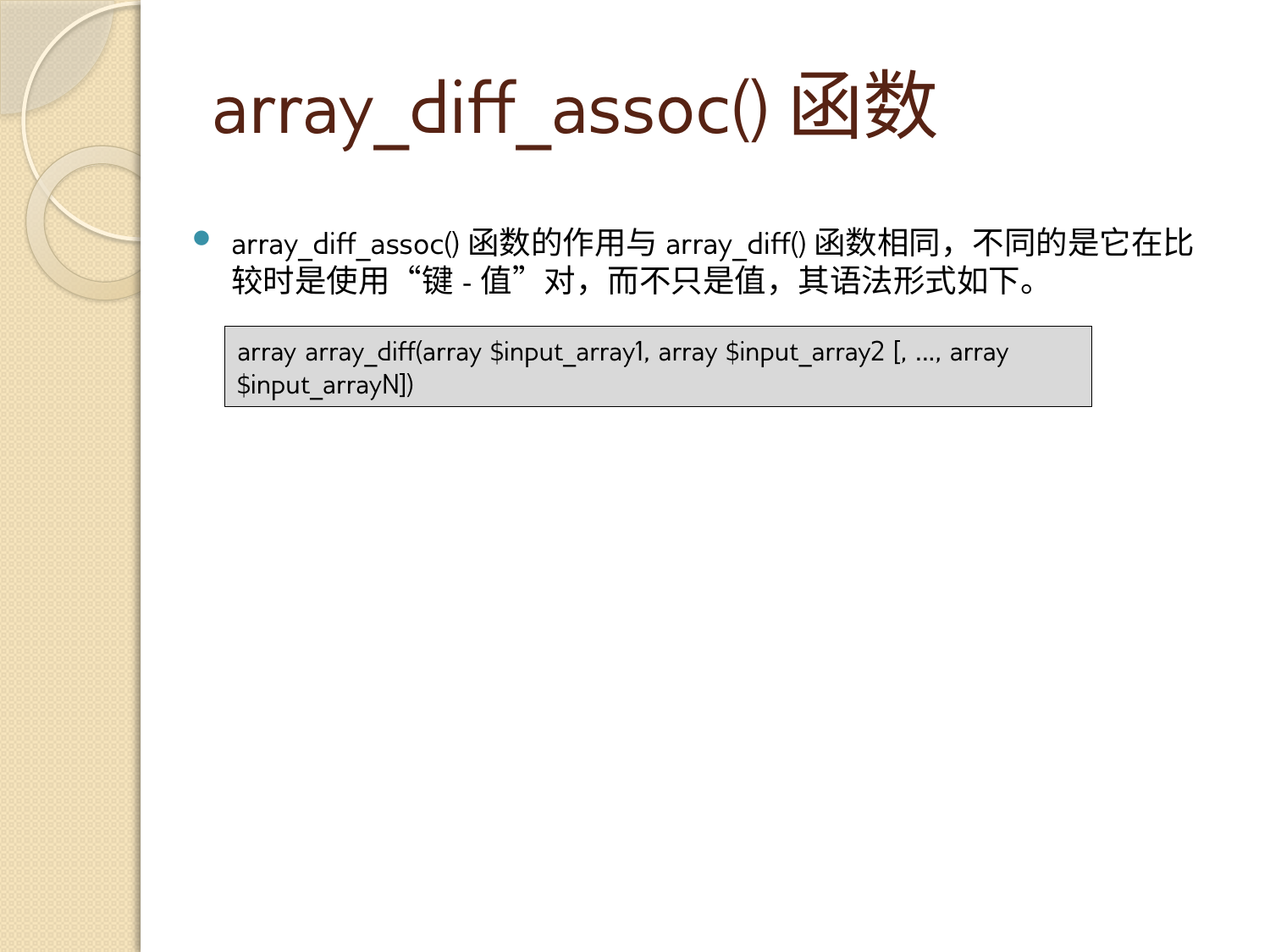

# array_diff_assoc()函数
array_diff_assoc()函数的作用与array_diff()函数相同，不同的是它在比较时是使用“键-值”对，而不只是值，其语法形式如下。
array array_diff(array $input_array1, array $input_array2 [, ..., array $input_arrayN])